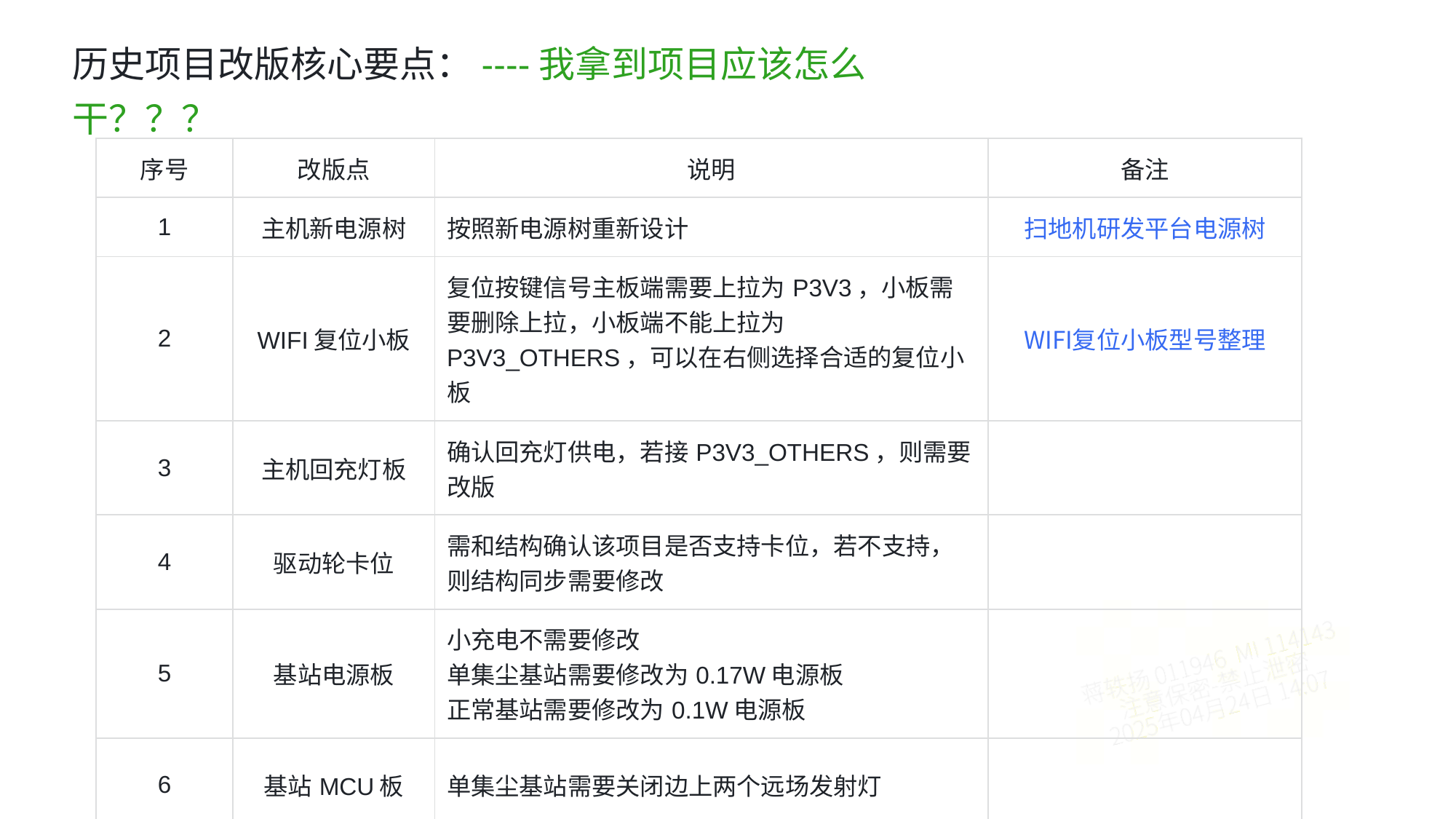

历史项目改版核心要点：----我拿到项目应该怎么干？？？
| 序号 | 改版点 | 说明 | 备注 |
| --- | --- | --- | --- |
| 1 | 主机新电源树 | 按照新电源树重新设计 | 扫地机研发平台电源树 |
| 2 | WIFI复位小板 | 复位按键信号主板端需要上拉为P3V3，小板需要删除上拉，小板端不能上拉为P3V3\_OTHERS，可以在右侧选择合适的复位小板 | WIFI复位小板型号整理 |
| 3 | 主机回充灯板 | 确认回充灯供电，若接P3V3\_OTHERS，则需要改版 |  |
| 4 | 驱动轮卡位 | 需和结构确认该项目是否支持卡位，若不支持，则结构同步需要修改 |  |
| 5 | 基站电源板 | 小充电不需要修改 单集尘基站需要修改为0.17W电源板 正常基站需要修改为0.1W电源板 |  |
| 6 | 基站MCU板 | 单集尘基站需要关闭边上两个远场发射灯 |  |